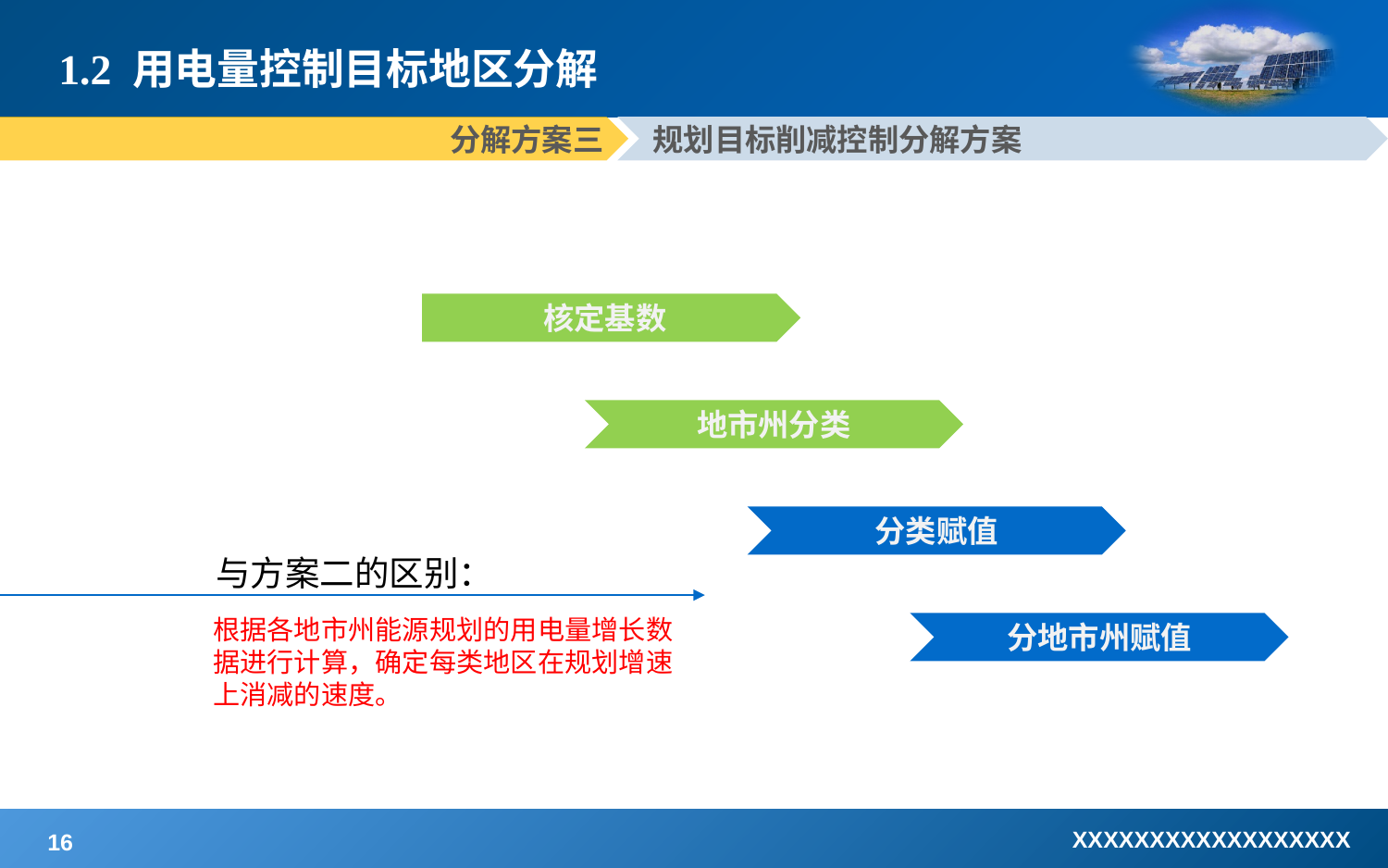

# 1.2 用电量控制目标地区分解
分解方案三
规划目标削减控制分解方案
核定基数
地市州分类
分类赋值
与方案二的区别：
根据各地市州能源规划的用电量增长数据进行计算，确定每类地区在规划增速上消减的速度。
分地市州赋值